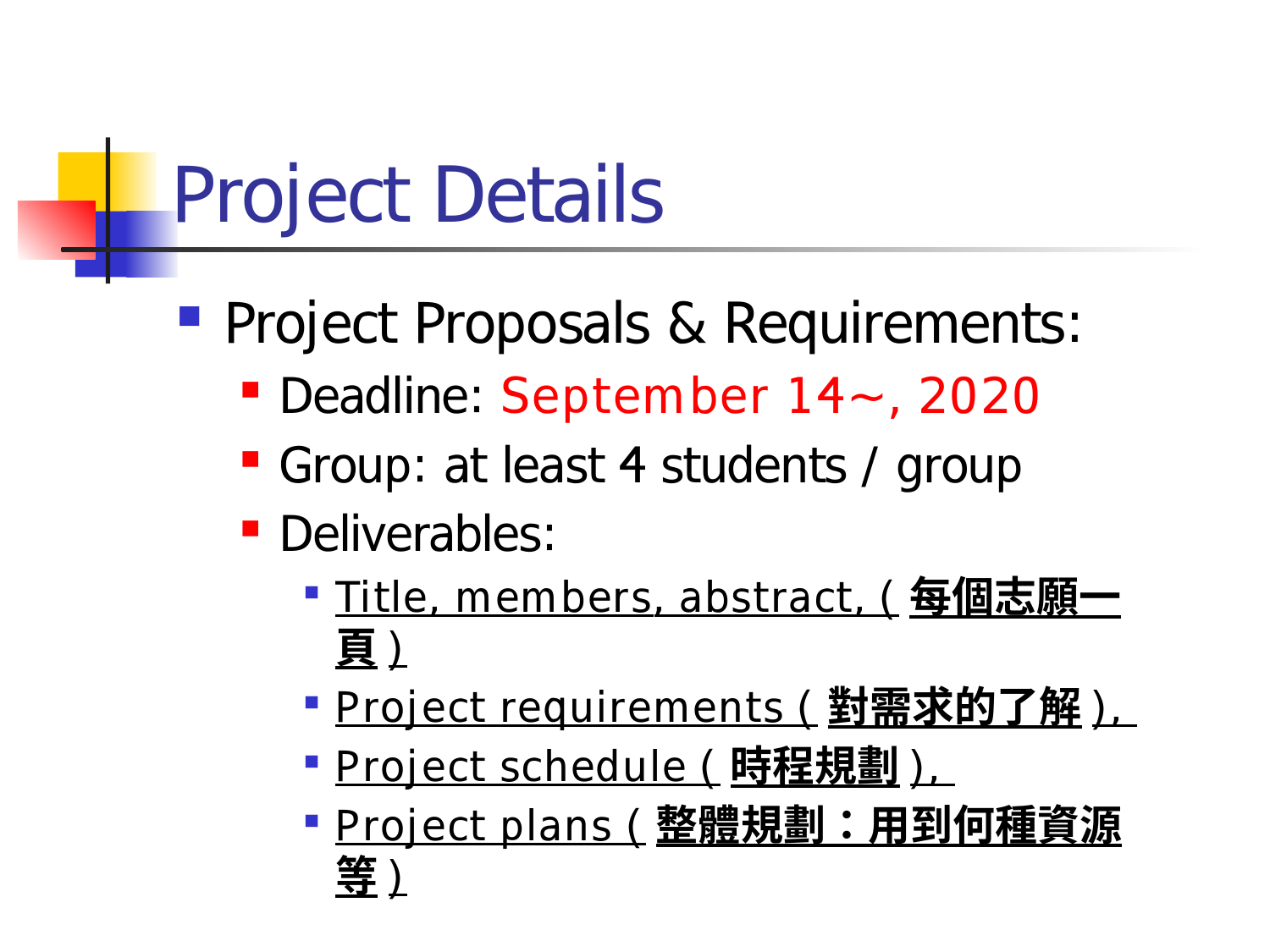

# Project Details
Project Proposals & Requirements:
Deadline: September 14~, 2020
Group: at least 4 students / group
Deliverables:
Title, members, abstract, (每個志願一頁)
Project requirements (對需求的了解),
Project schedule (時程規劃),
Project plans (整體規劃：用到何種資源等)